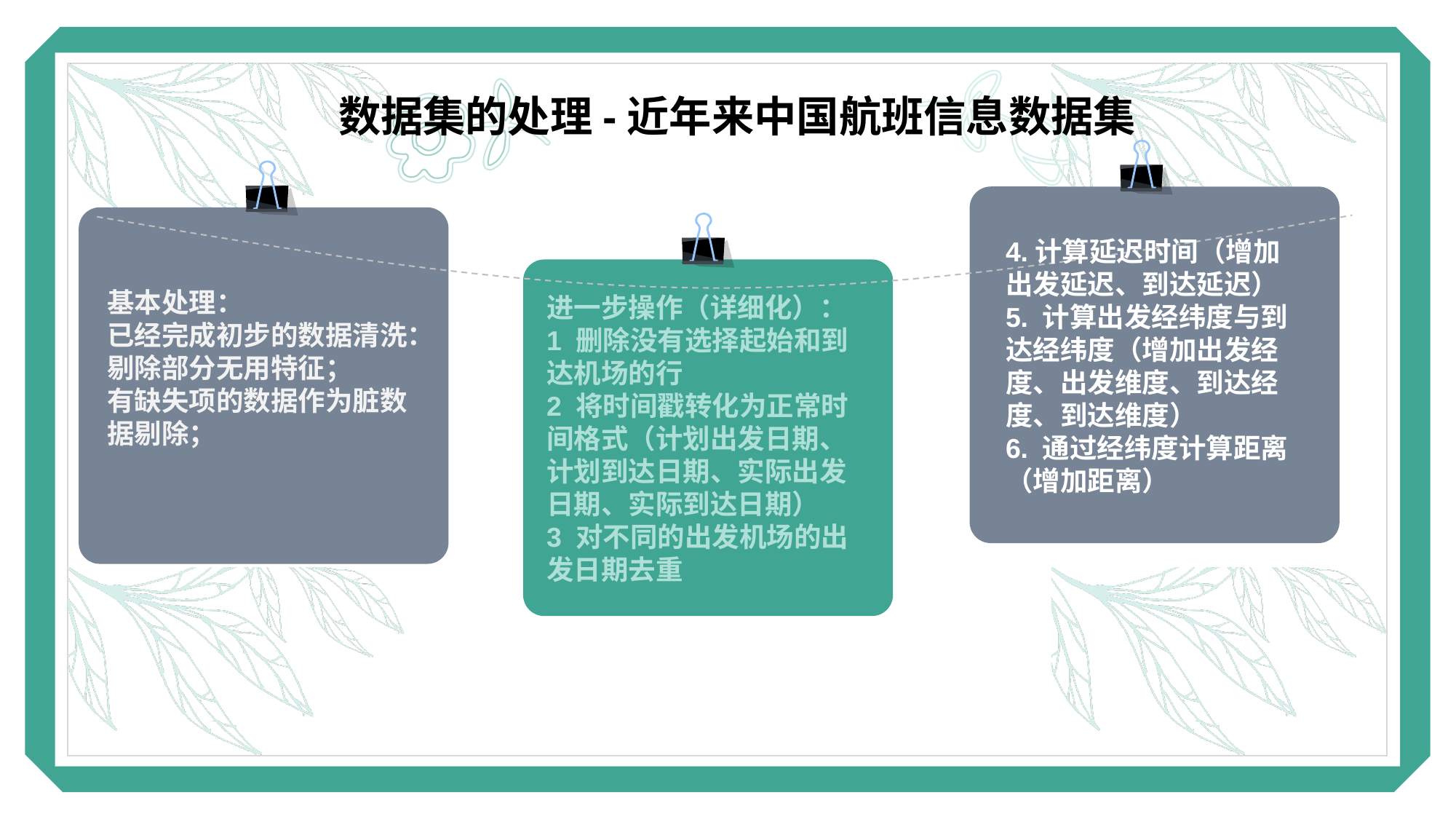

数据集的处理-近年来中国航班信息数据集

4.计算延迟时间（增加出发延迟、到达延迟）
5. 计算出发经纬度与到达经纬度（增加出发经度、出发维度、到达经度、到达维度）
6. 通过经纬度计算距离（增加距离）
基本处理：
已经完成初步的数据清洗：
剔除部分无用特征；
有缺失项的数据作为脏数据剔除；
进一步操作（详细化）：
1 删除没有选择起始和到达机场的行
2 将时间戳转化为正常时间格式（计划出发日期、计划到达日期、实际出发日期、实际到达日期）
3 对不同的出发机场的出发日期去重